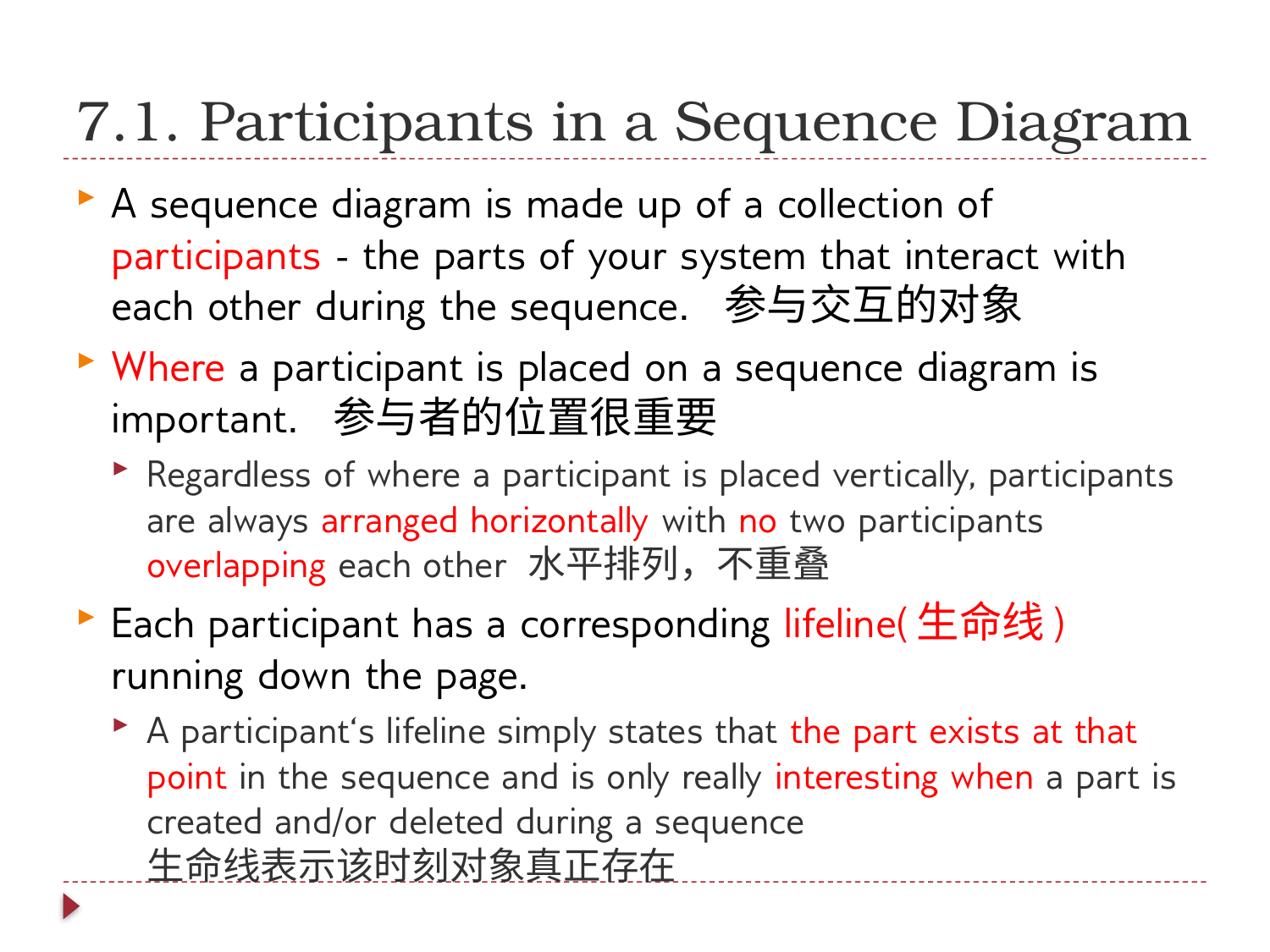

# 7.1. Participants in a Sequence Diagram
A sequence diagram is made up of a collection of participants - the parts of your system that interact with each other during the sequence.  参与交互的对象
Where a participant is placed on a sequence diagram is important.  参与者的位置很重要
Regardless of where a participant is placed vertically, participants are always arranged horizontally with no two participants overlapping each other 水平排列，不重叠
Each participant has a corresponding lifeline(生命线) running down the page.
A participant‘s lifeline simply states that the part exists at that point in the sequence and is only really interesting when a part is created and/or deleted during a sequence
生命线表示该时刻对象真正存在